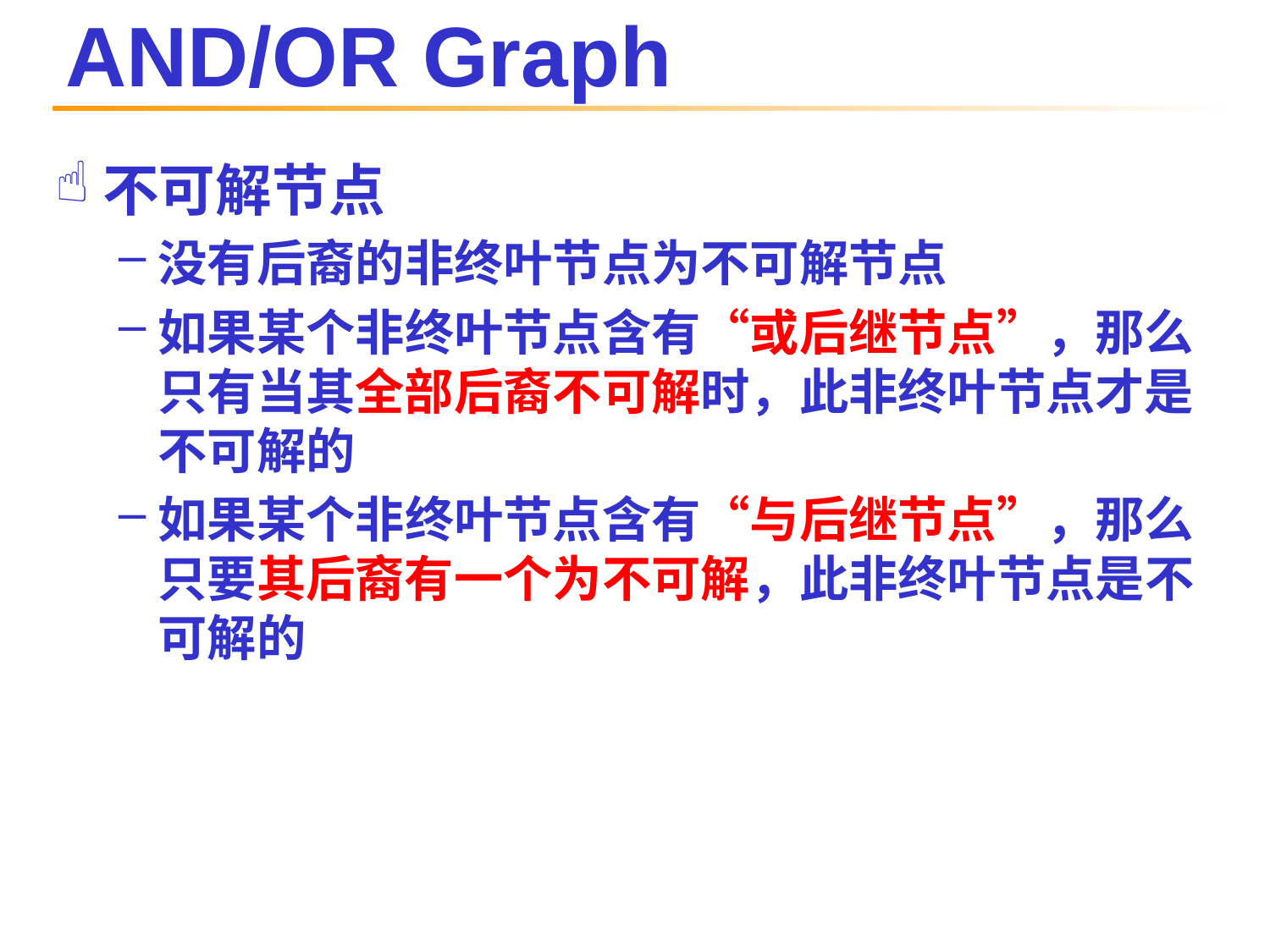

# AND/OR Graph
不可解节点
没有后裔的非终叶节点为不可解节点
如果某个非终叶节点含有“或后继节点”，那么只有当其全部后裔不可解时，此非终叶节点才是不可解的
如果某个非终叶节点含有“与后继节点”，那么只要其后裔有一个为不可解，此非终叶节点是不可解的